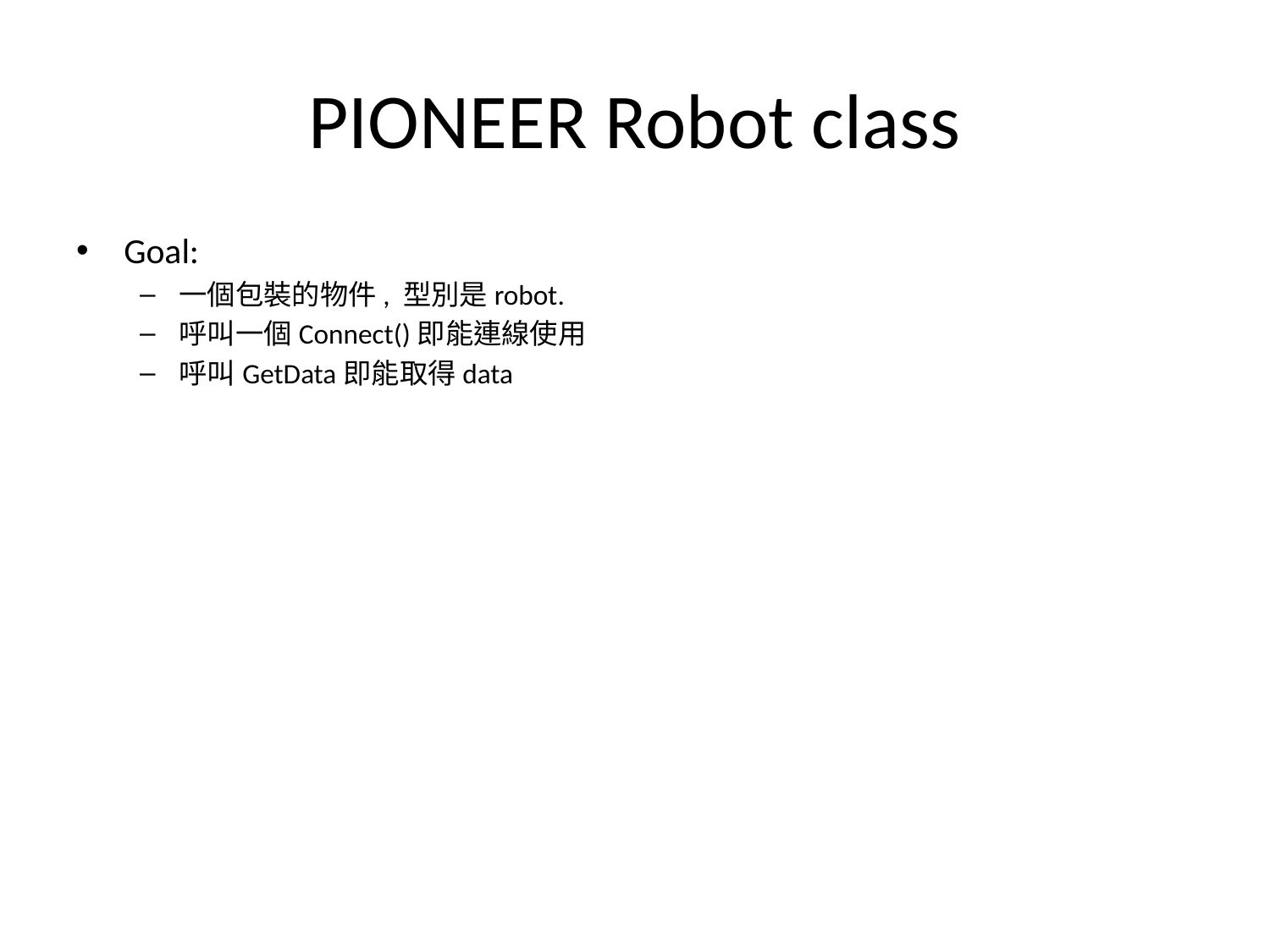

# PIONEER Robot class
Goal:
一個包裝的物件, 型別是robot.
呼叫一個Connect()即能連線使用
呼叫GetData即能取得data